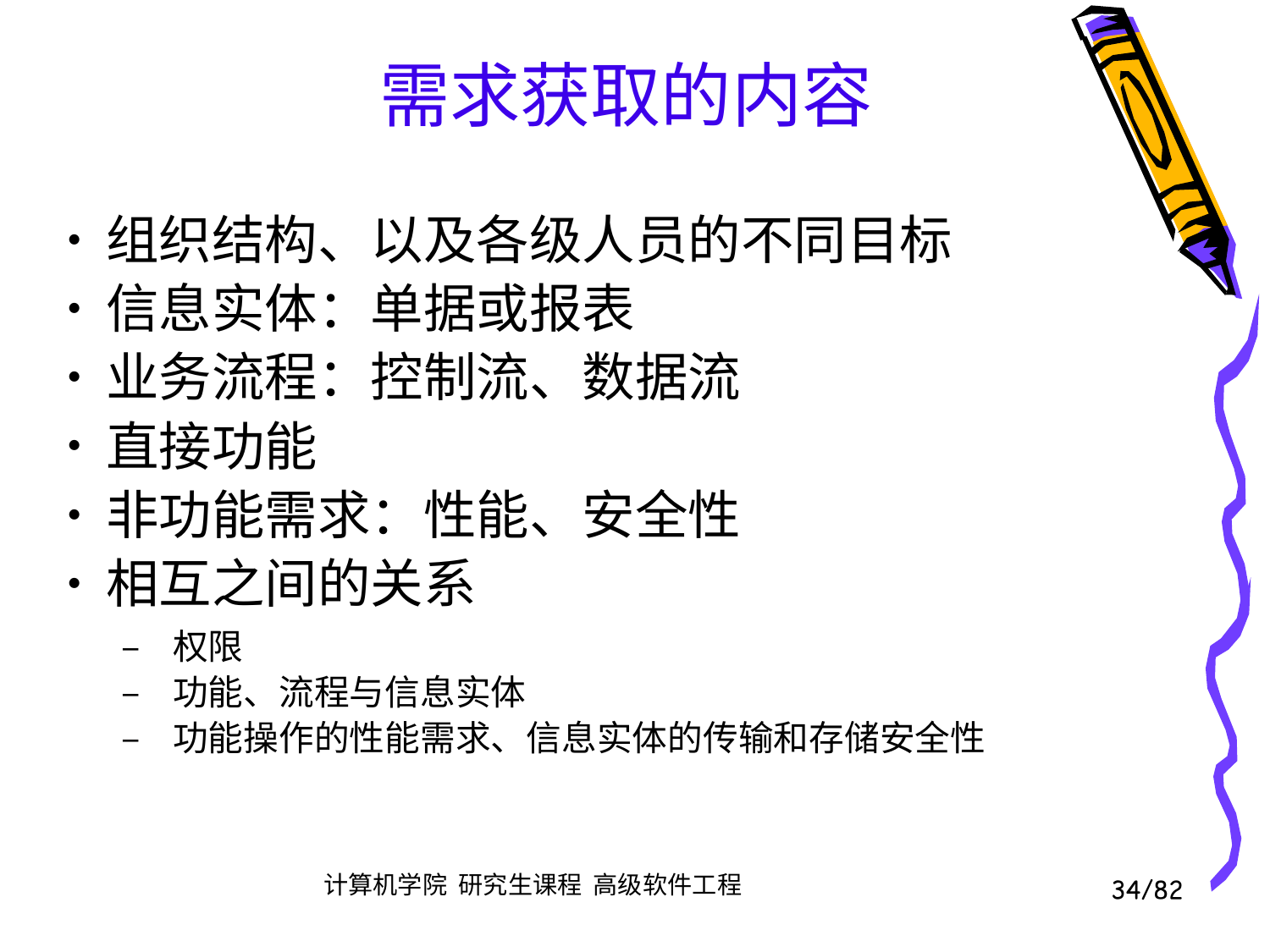

需求获取的内容

组织结构、以及各级人员的不同目标
信息实体：单据或报表
业务流程：控制流、数据流
直接功能
非功能需求：性能、安全性
相互之间的关系
	–   权限
	–   功能、流程与信息实体
	–   功能操作的性能需求、信息实体的传输和存储安全性

•
•
•
•
•
•

34/82
计算机学院  研究生课程  高级软件工程